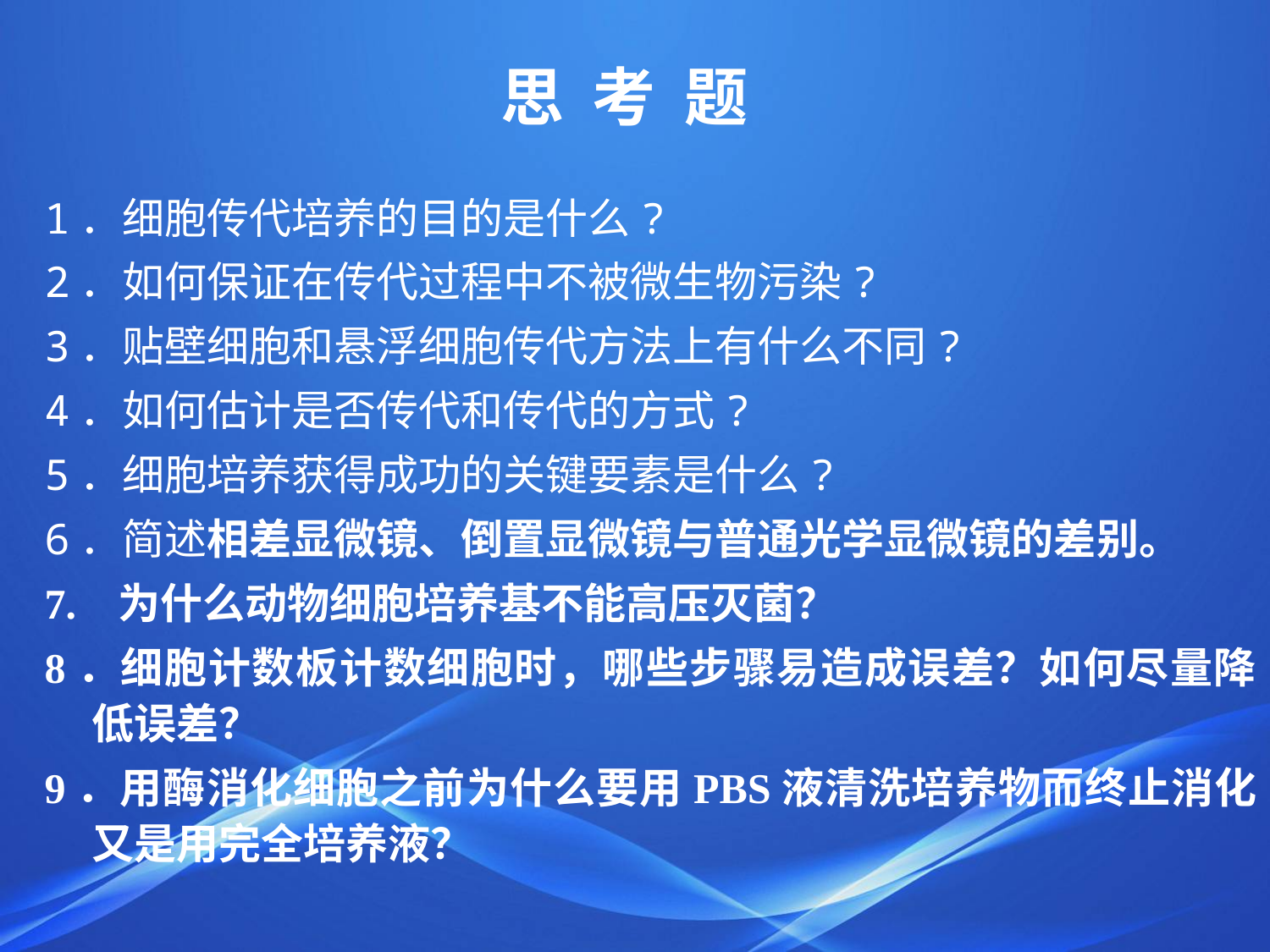

# 思  考  题
1．细胞传代培养的目的是什么?
2．如何保证在传代过程中不被微生物污染?
3．贴壁细胞和悬浮细胞传代方法上有什么不同?
4．如何估计是否传代和传代的方式?
5．细胞培养获得成功的关键要素是什么?
6．简述相差显微镜、倒置显微镜与普通光学显微镜的差别。
7.   为什么动物细胞培养基不能高压灭菌？
8．细胞计数板计数细胞时，哪些步骤易造成误差？如何尽量降低误差？
9．用酶消化细胞之前为什么要用PBS液清洗培养物而终止消化又是用完全培养液？